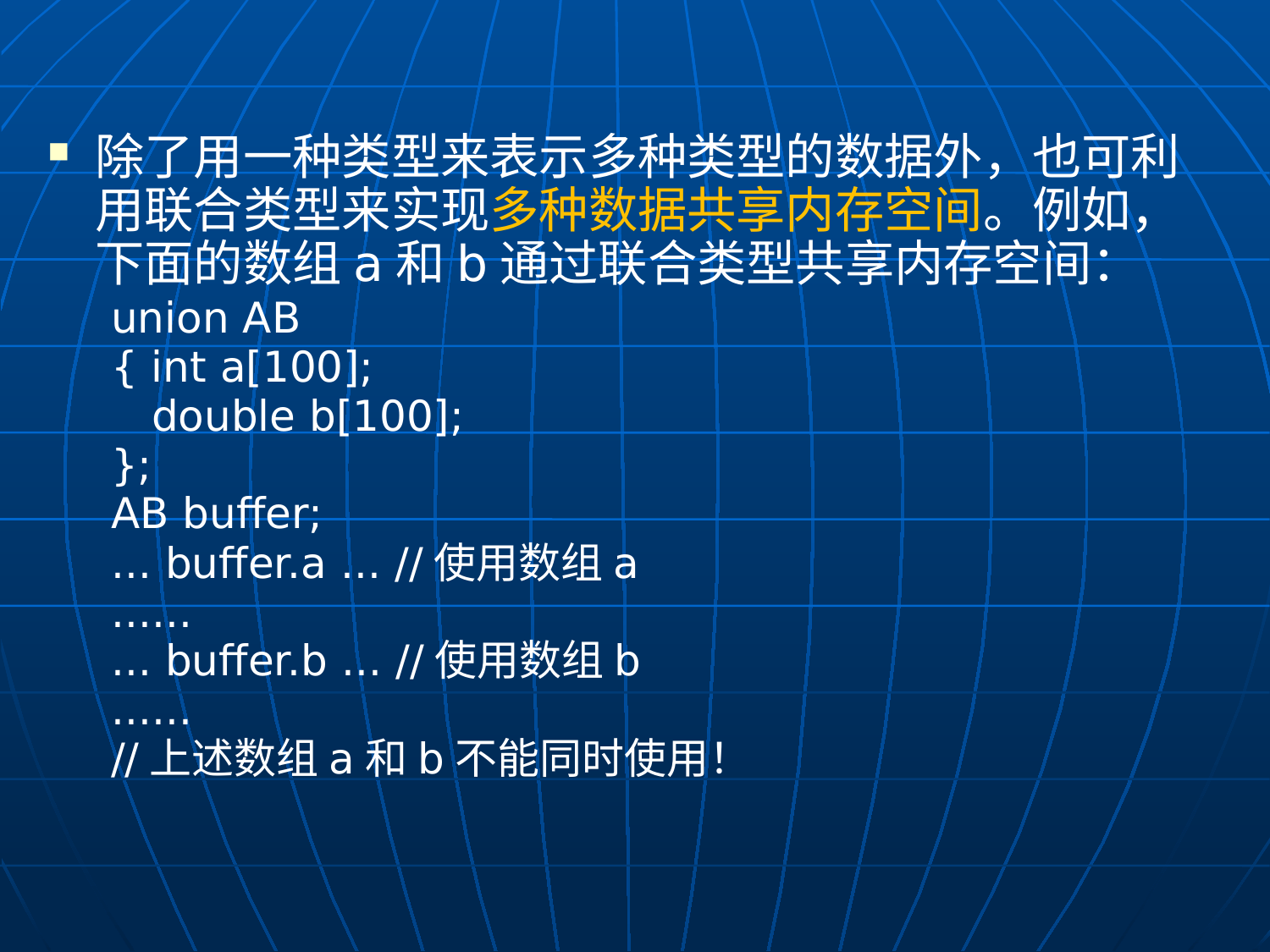

除了用一种类型来表示多种类型的数据外，也可利用联合类型来实现多种数据共享内存空间。例如，下面的数组a和b通过联合类型共享内存空间：
union AB
{ int a[100];
   double b[100];
};
AB buffer;
... buffer.a ... //使用数组a
......
... buffer.b ... //使用数组b
......
//上述数组a和b不能同时使用！